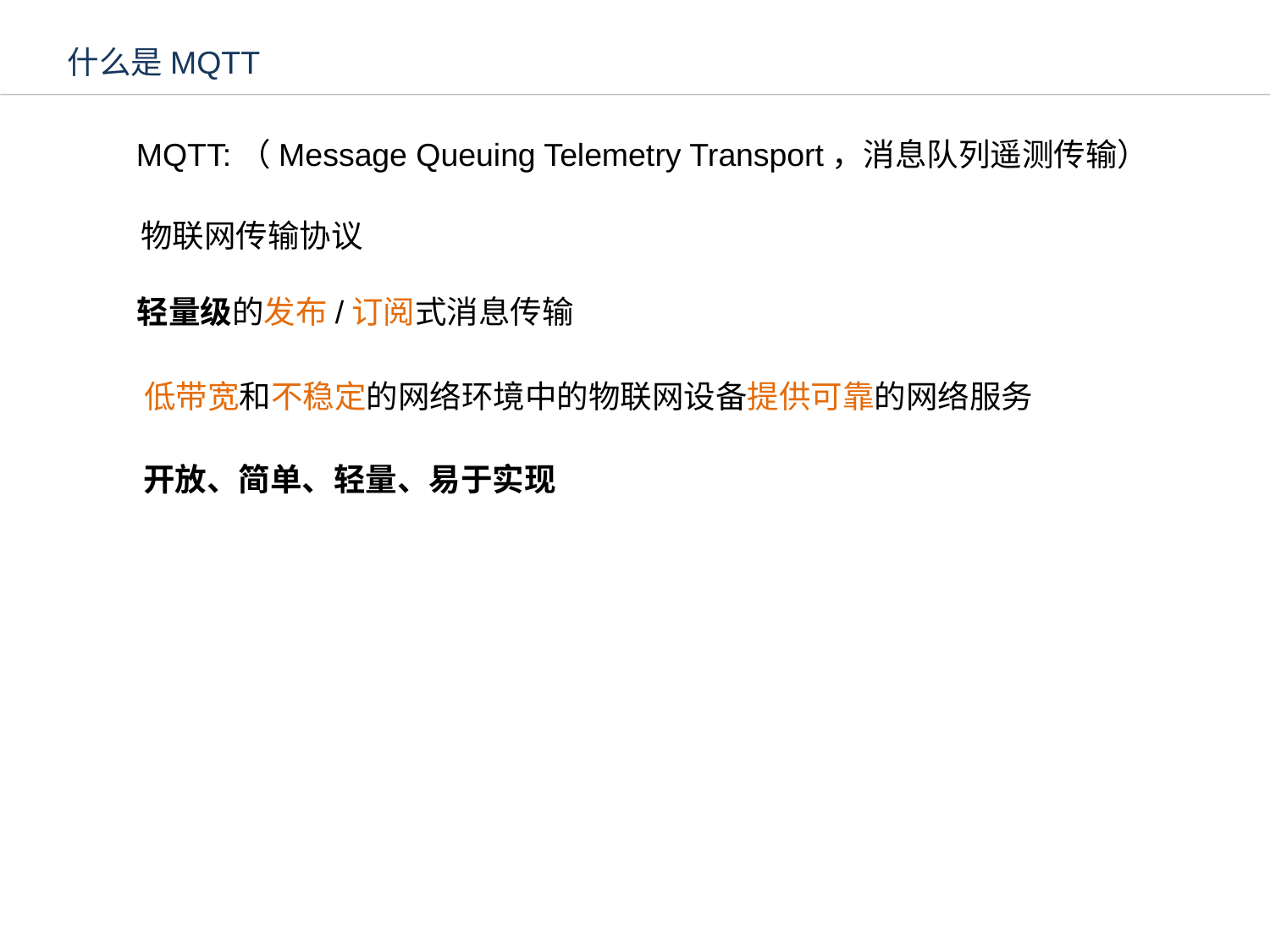

什么是MQTT
MQTT:（Message Queuing Telemetry Transport，消息队列遥测传输）
物联网传输协议
轻量级的发布/订阅式消息传输
低带宽和不稳定的网络环境中的物联网设备提供可靠的网络服务
开放、简单、轻量、易于实现